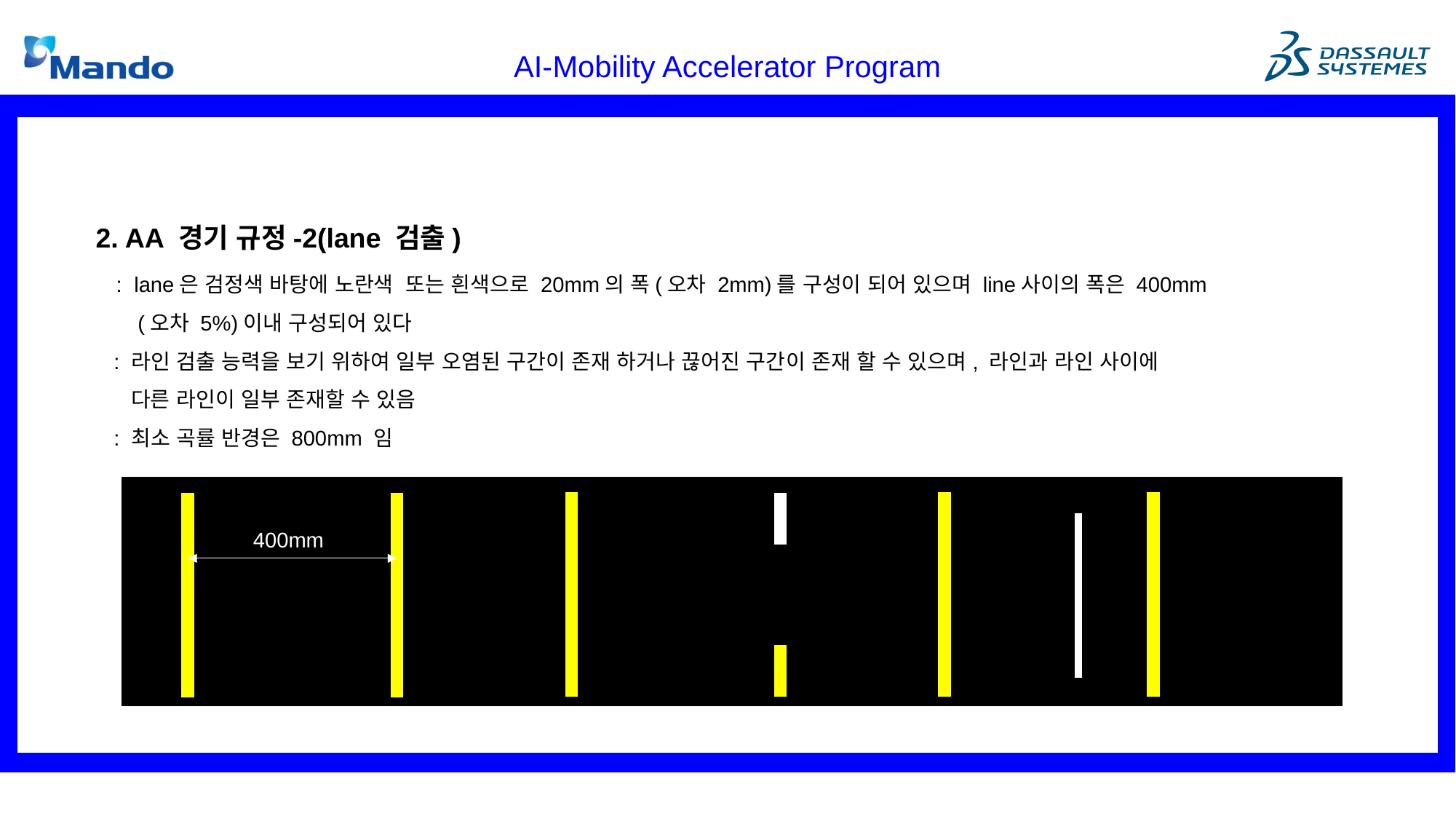

2. AA 경기 규정-2(lane 검출)
   :  lane은 검정색 바탕에 노란색  또는 흰색으로 20mm의 폭(오차 2mm)를 구성이 되어 있으며 line사이의 폭은 400mm
       (오차 5%)이내 구성되어 있다
   : 라인 검출 능력을 보기 위하여 일부 오염된 구간이 존재 하거나 끊어진 구간이 존재 할 수 있으며, 라인과 라인 사이에
     다른 라인이 일부 존재할 수 있음
   : 최소 곡률 반경은 800mm 임

400mm